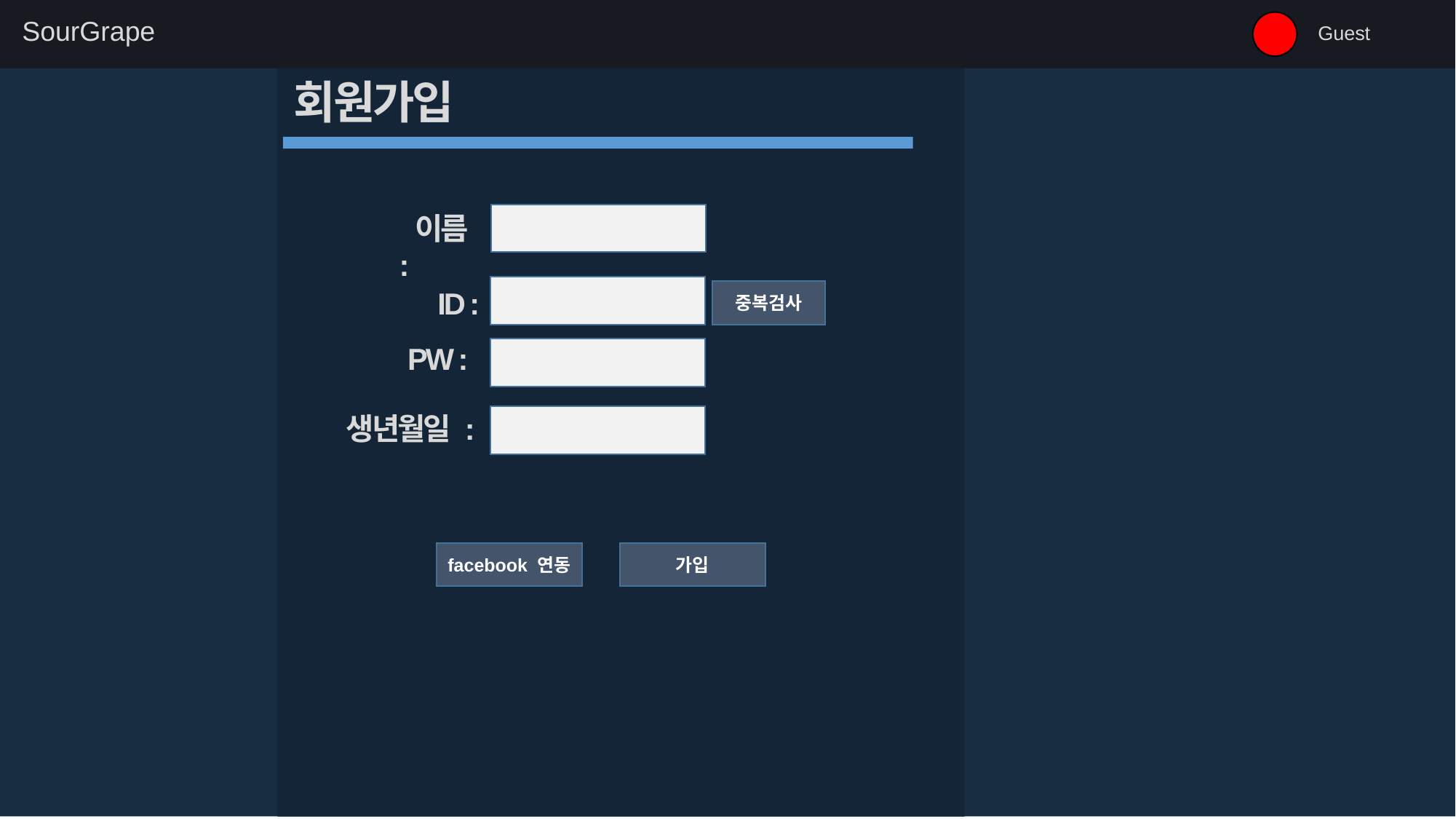

SourGrape

Guest

회원가입

 이름 :

 ID :
중복검사
 PW :

생년월일 :

facebook 연동
가입